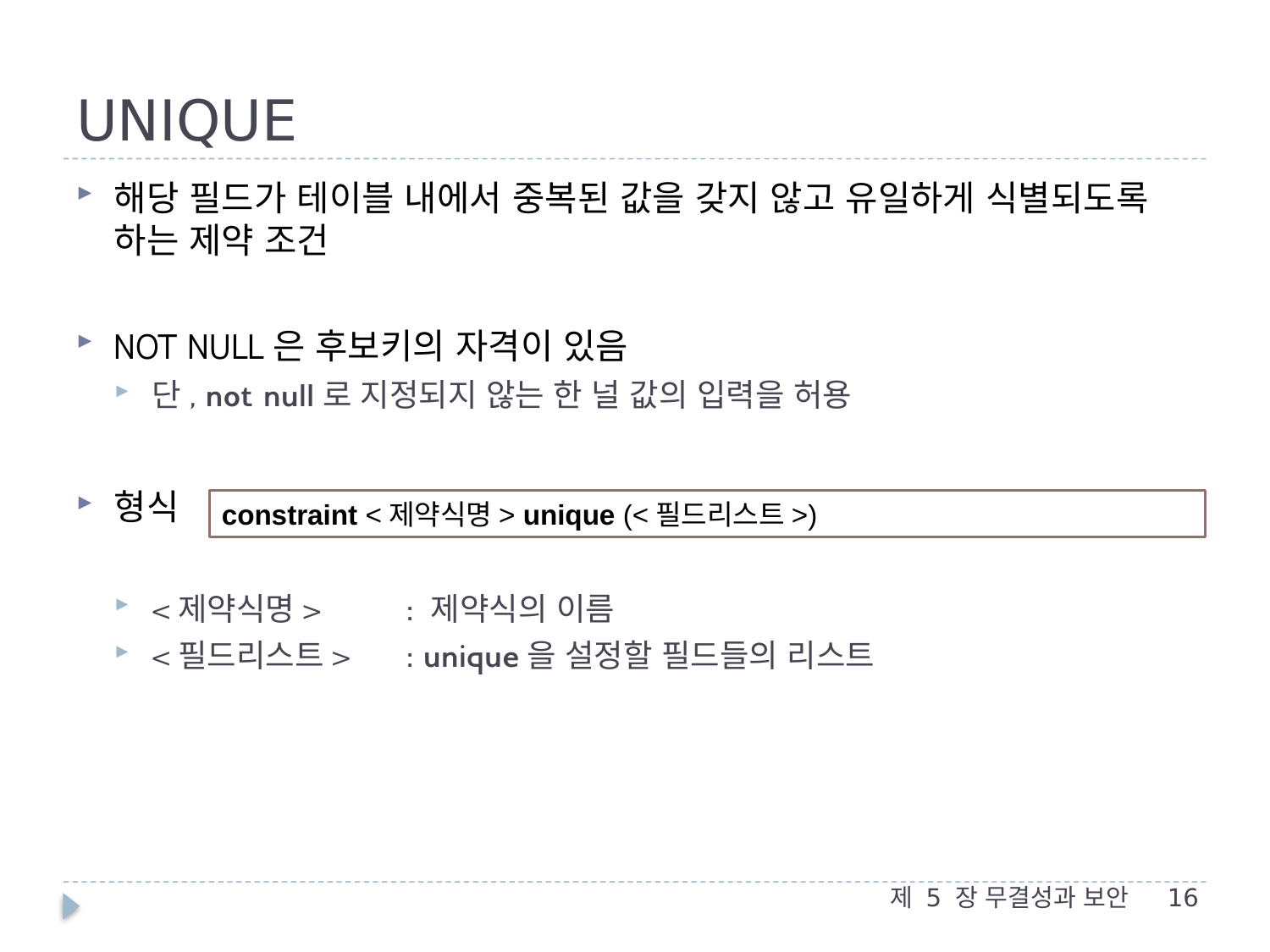

# UNIQUE
해당 필드가 테이블 내에서 중복된 값을 갖지 않고 유일하게 식별되도록 하는 제약 조건

NOT NULL은 후보키의 자격이 있음
단, not null로 지정되지 않는 한 널 값의 입력을 허용

형식

<제약식명>  	: 제약식의 이름
<필드리스트> 	: unique을 설정할 필드들의 리스트

constraint <제약식명> unique (<필드리스트>)
제 5 장 무결성과 보안
16